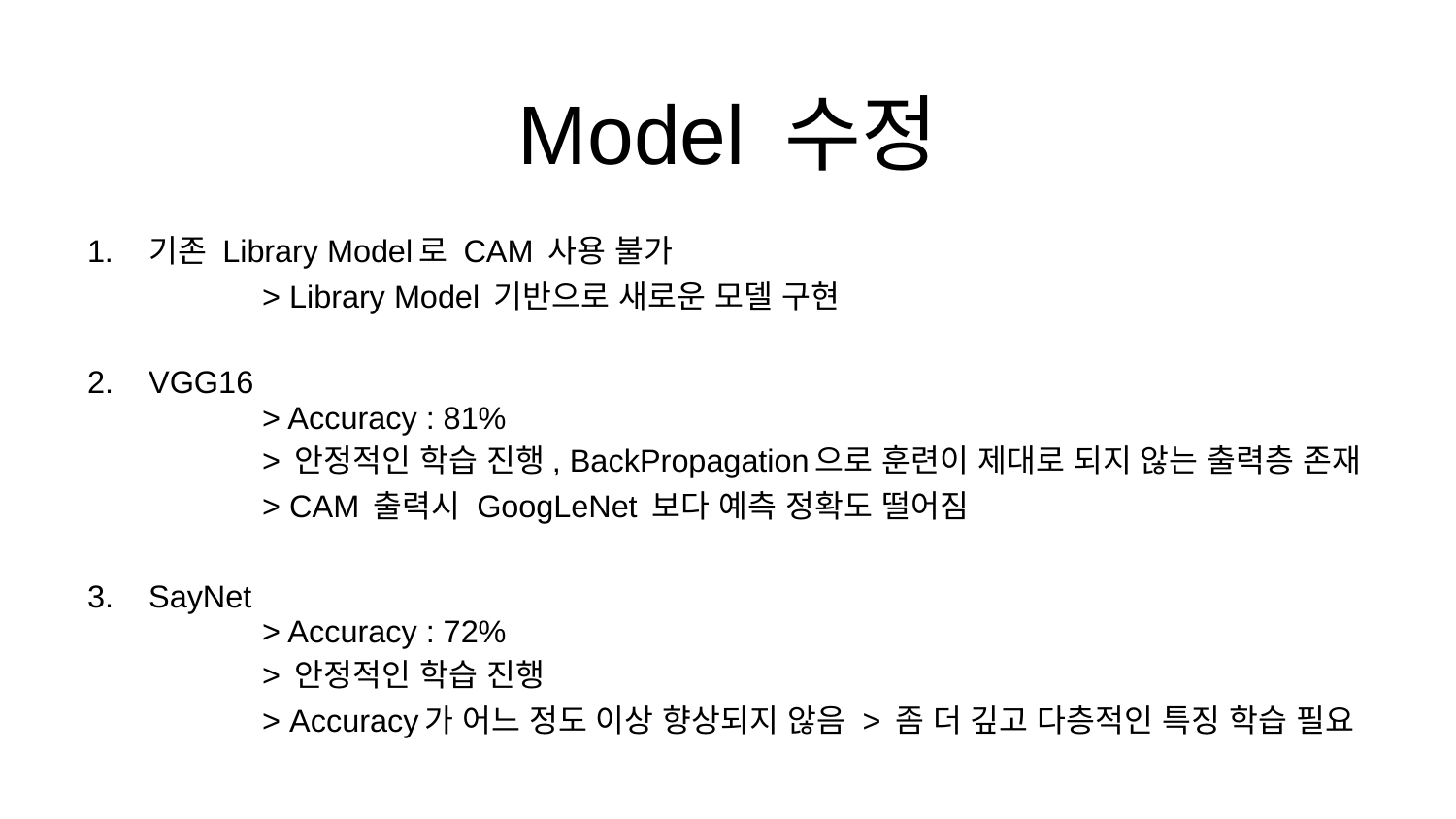

Model 수정
기존 Library Model로 CAM 사용 불가
	> Library Model 기반으로 새로운 모델 구현

VGG16
	> Accuracy : 81%
	> 안정적인 학습 진행, BackPropagation으로 훈련이 제대로 되지 않는 출력층 존재
	> CAM 출력시 GoogLeNet 보다 예측 정확도 떨어짐
SayNet
	> Accuracy : 72%
	> 안정적인 학습 진행
	> Accuracy가 어느 정도 이상 향상되지 않음 > 좀 더 깊고 다층적인 특징 학습 필요